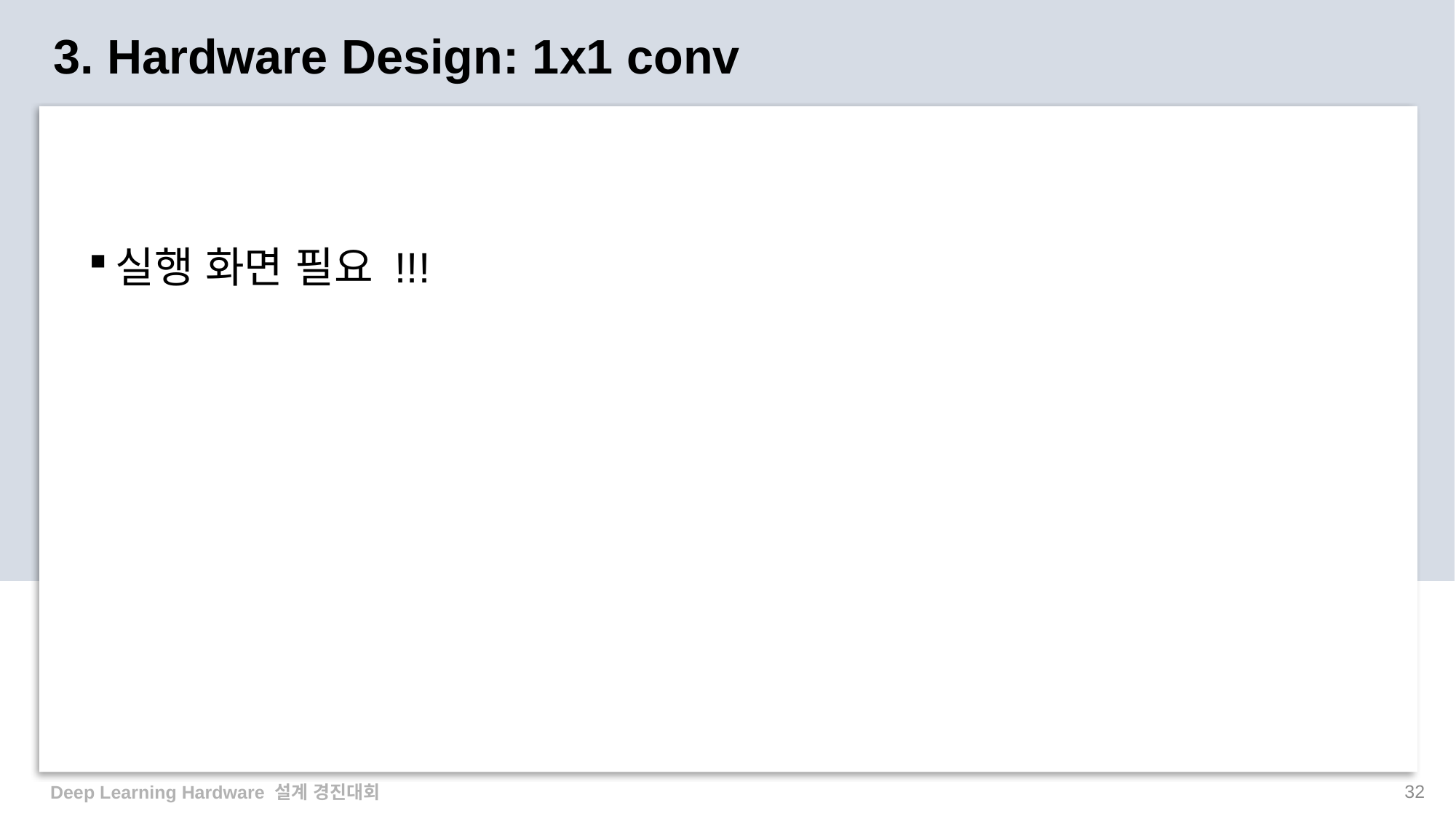

3. Hardware Design: 1x1 conv
실행 화면 필요 !!!
32
Deep Learning Hardware 설계 경진대회